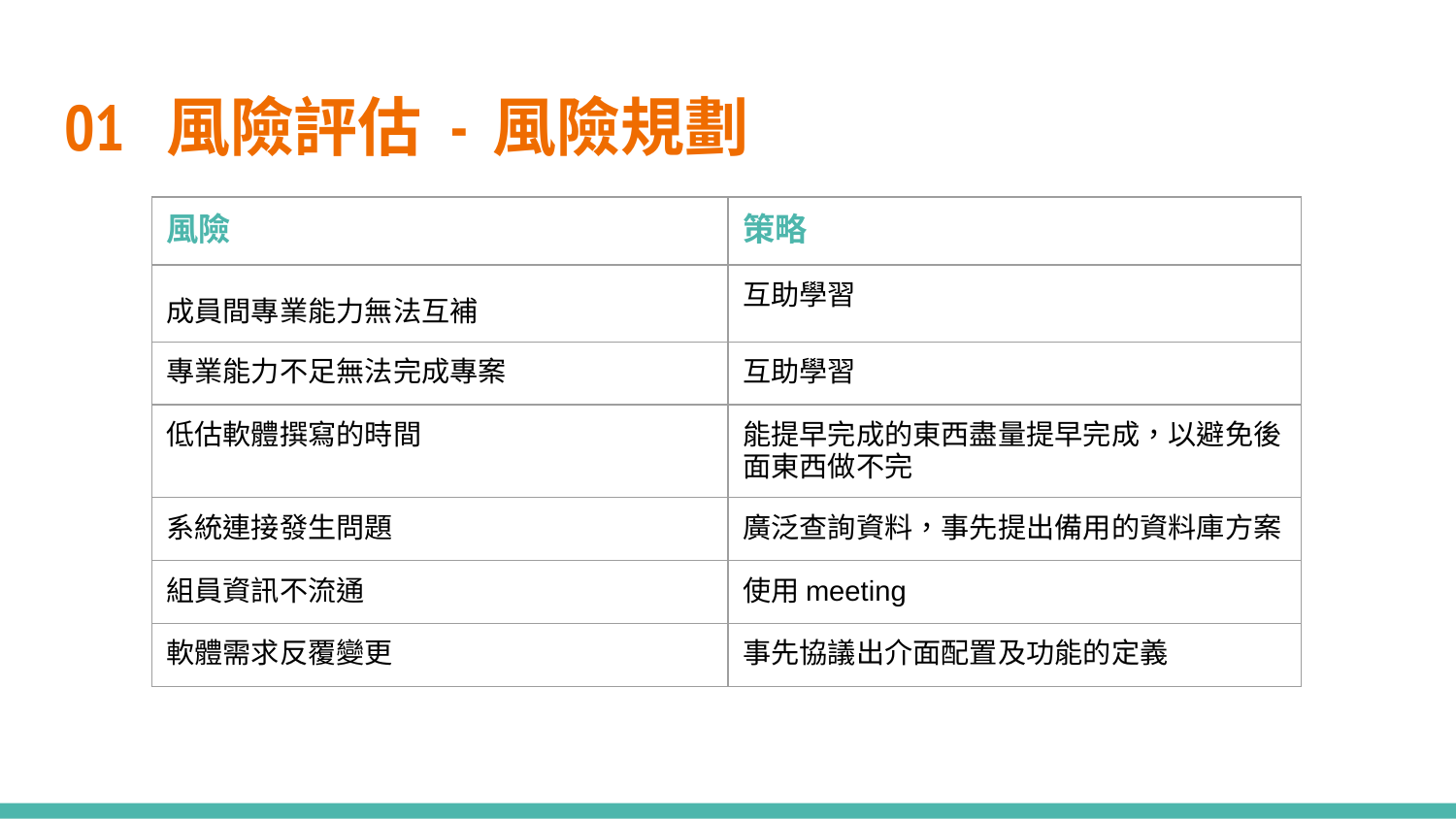

# 01  風險評估 - 風險規劃
| 風險 | 策略 |
| --- | --- |
| 成員間專業能力無法互補 | 互助學習 |
| 專業能力不足無法完成專案 | 互助學習 |
| 低估軟體撰寫的時間 | 能提早完成的東西盡量提早完成，以避免後面東西做不完 |
| 系統連接發生問題 | 廣泛查詢資料，事先提出備用的資料庫方案 |
| 組員資訊不流通 | 使用meeting |
| 軟體需求反覆變更 | 事先協議出介面配置及功能的定義 |